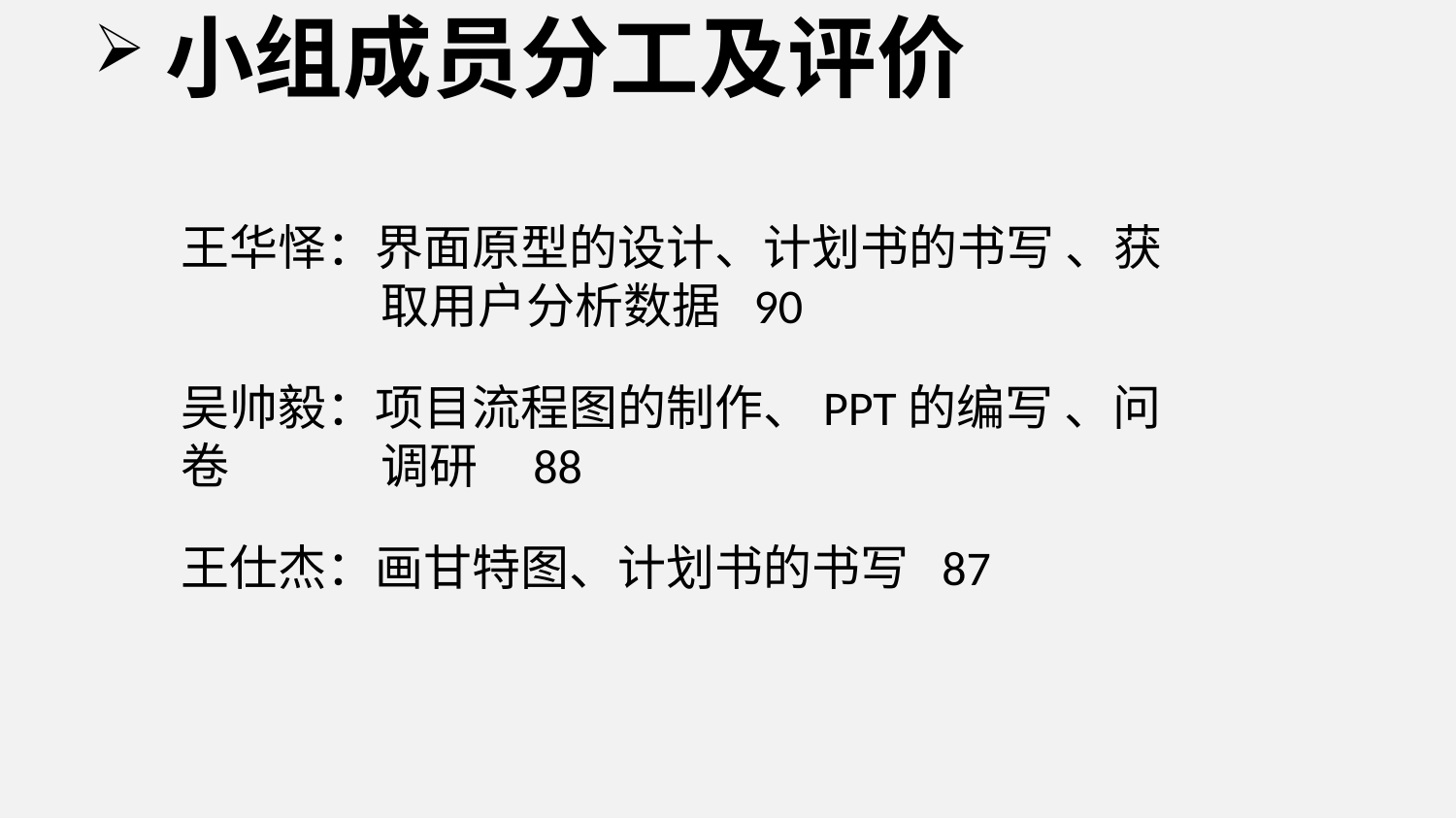

小组成员分工及评价
王华怿：界面原型的设计、计划书的书写 、获 	     取用户分析数据  90

吴帅毅：项目流程图的制作、PPT的编写 、问卷  	     调研    88

王仕杰：画甘特图、计划书的书写  87